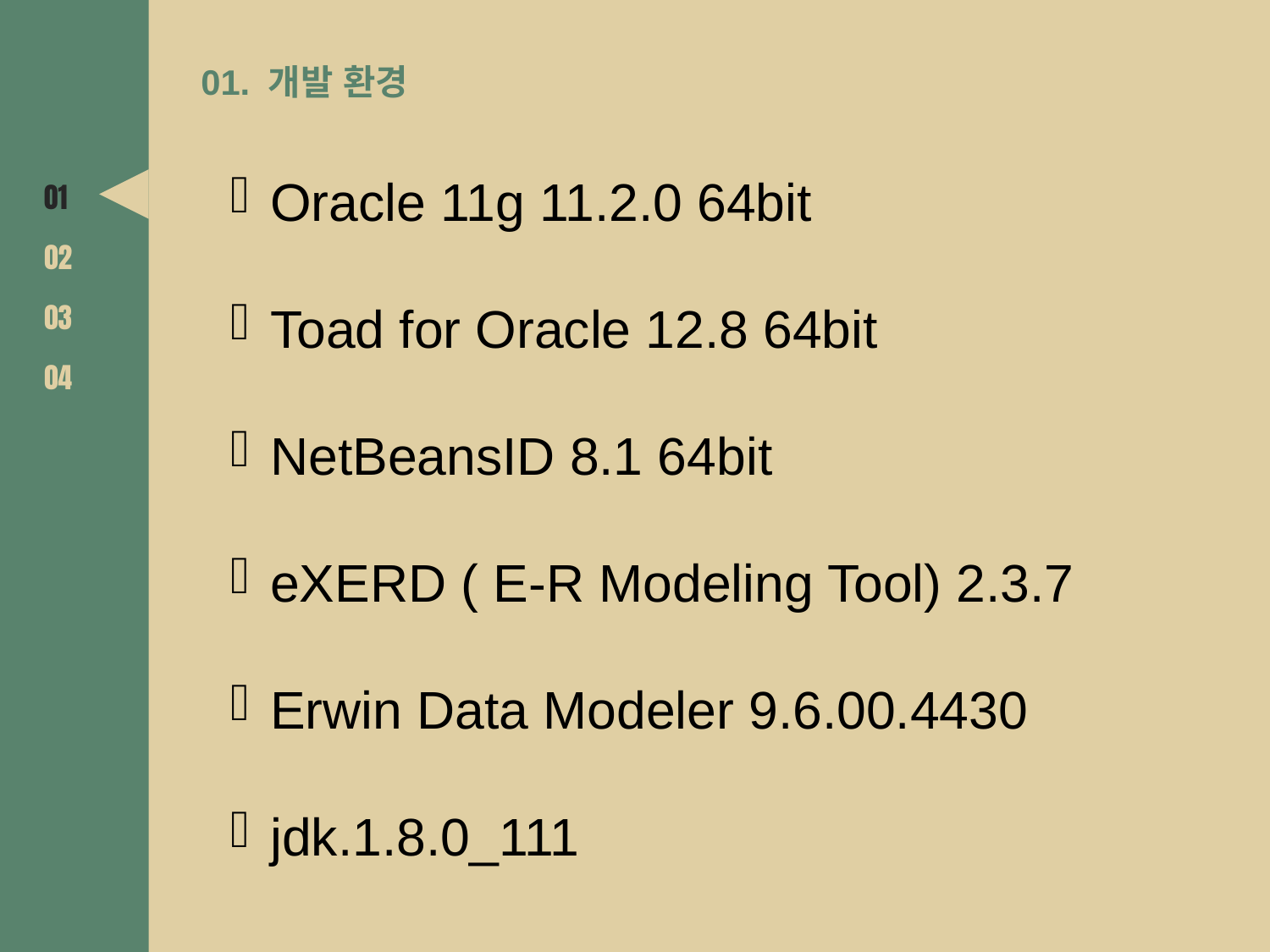

01. 개발 환경

Oracle 11g 11.2.0 64bit

Toad for Oracle 12.8 64bit

NetBeansID 8.1 64bit

eXERD ( E-R Modeling Tool) 2.3.7

Erwin Data Modeler 9.6.00.4430

jdk.1.8.0_111

01
02
03
04